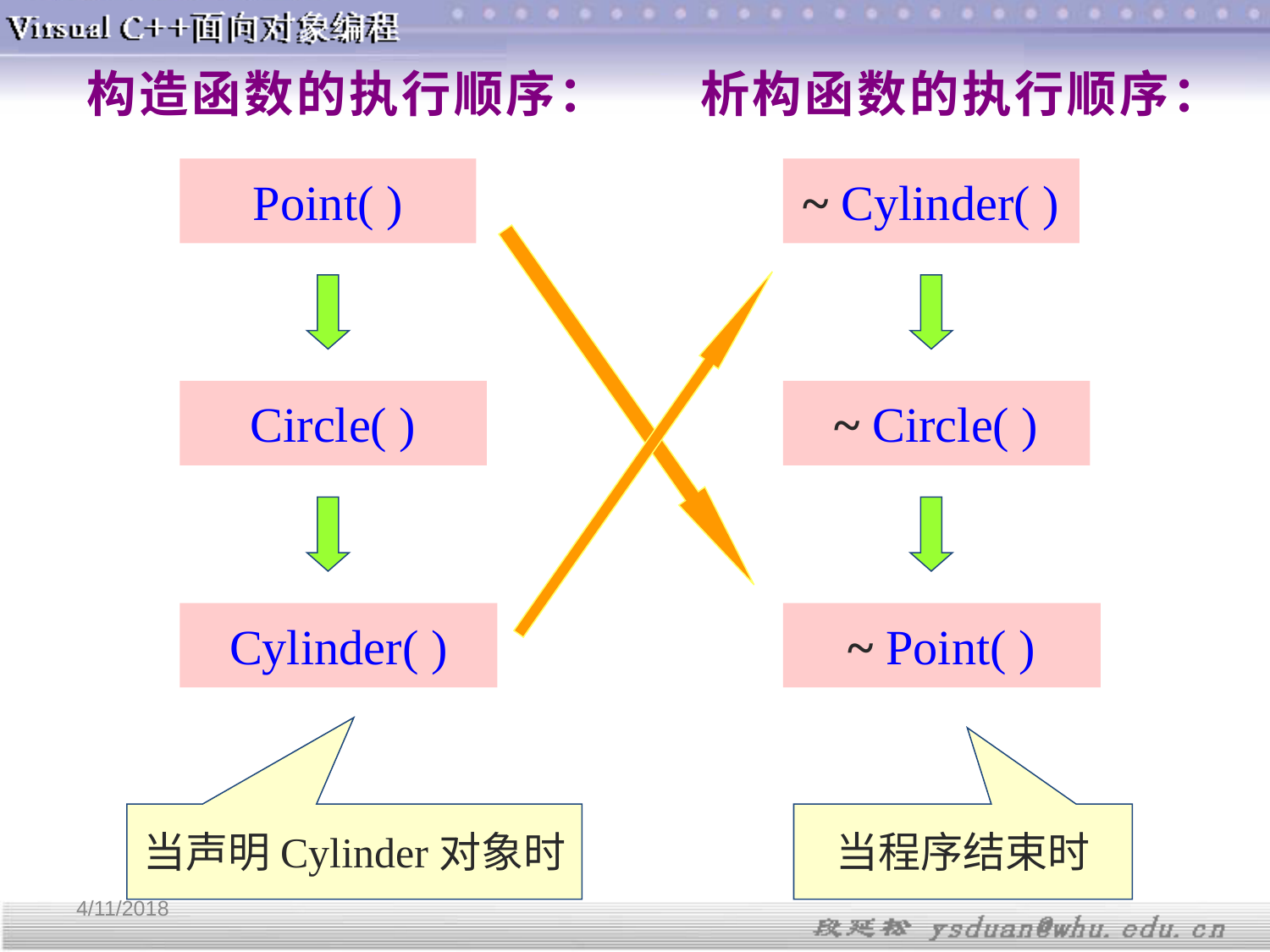

构造函数的执行顺序：
析构函数的执行顺序：
Point( )
~ Cylinder( )

Circle( )
~ Circle( )

Cylinder( )
~ Point( )
当声明Cylinder对象时
当程序结束时
4/11/2018